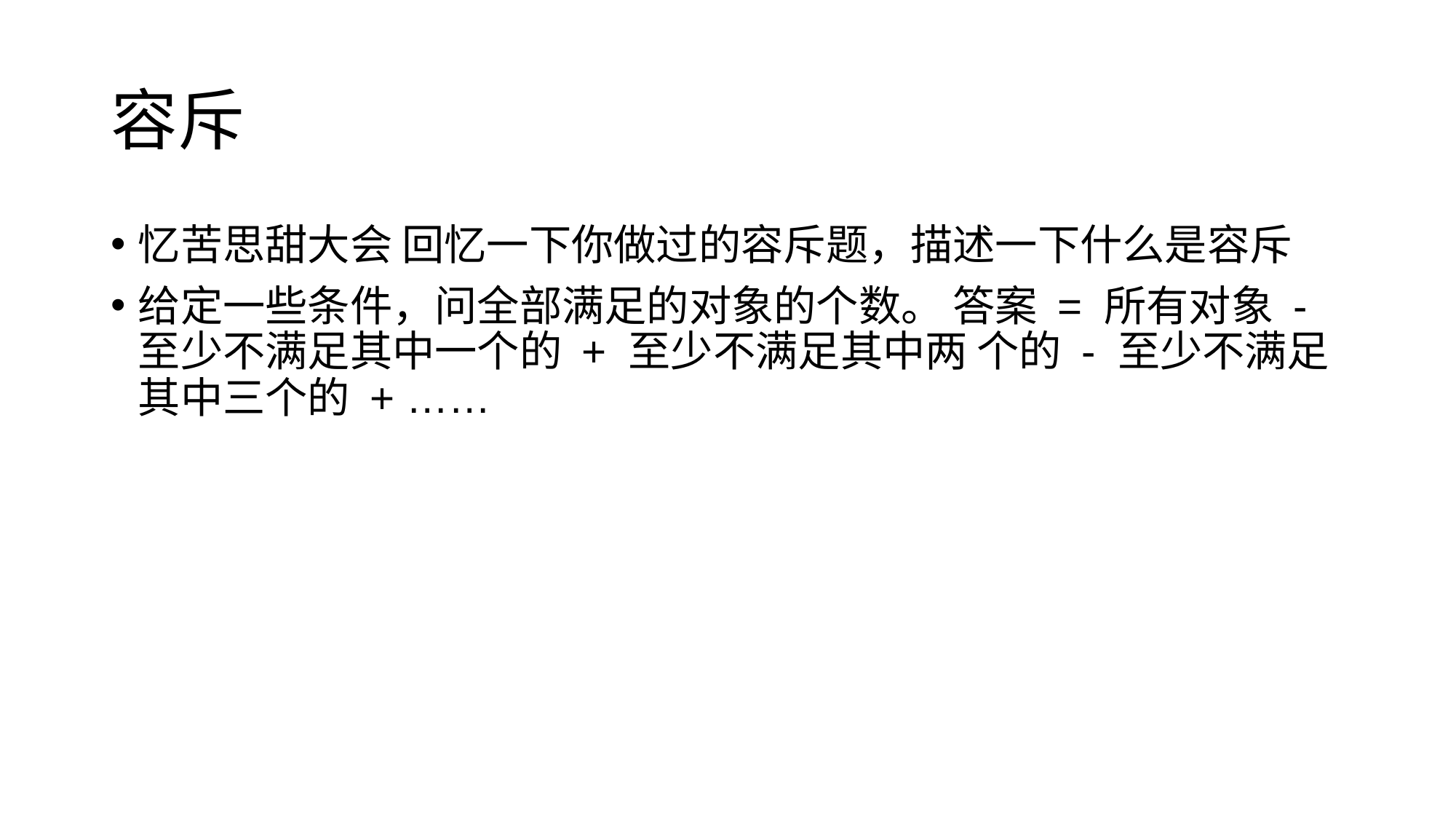

# 容斥
忆苦思甜⼤会 回忆⼀下你做过的容斥题，描述⼀下什么是容斥
给定⼀些条件，问全部满⾜的对象的个数。 答案 = 所有对象 - ⾄少不满⾜其中⼀个的 + ⾄少不满⾜其中两 个的 - ⾄少不满⾜其中三个的 + ……